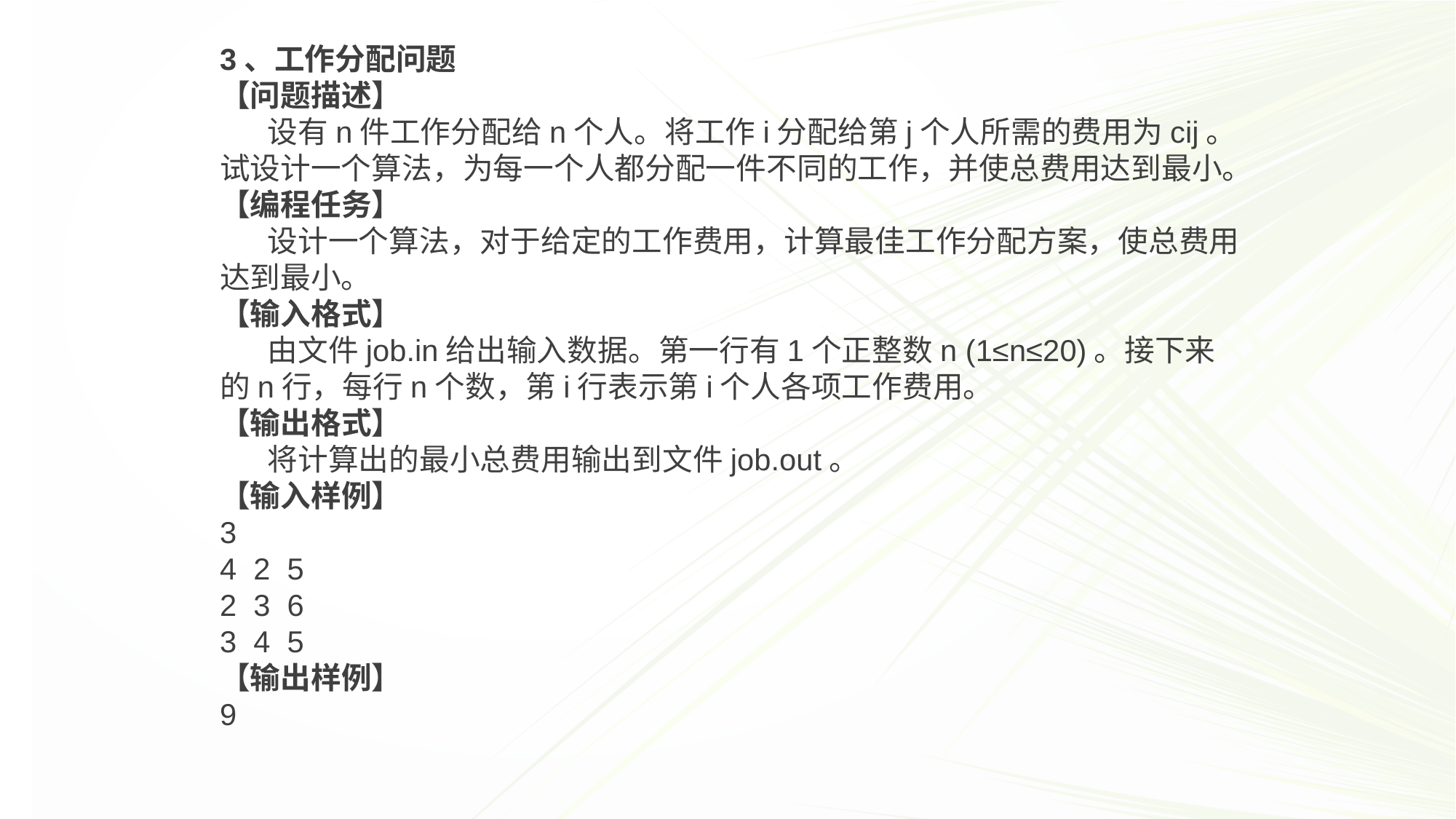

3、工作分配问题
【问题描述】
      设有n件工作分配给n个人。将工作i分配给第j个人所需的费用为cij。试设计一个算法，为每一个人都分配一件不同的工作，并使总费用达到最小。
【编程任务】
      设计一个算法，对于给定的工作费用，计算最佳工作分配方案，使总费用达到最小。
【输入格式】
      由文件job.in给出输入数据。第一行有1个正整数n (1≤n≤20)。接下来的n行，每行n个数，第i行表示第i个人各项工作费用。
【输出格式】
      将计算出的最小总费用输出到文件job.out。
【输入样例】
3
4  2  5
2  3  6
3  4  5
【输出样例】
9